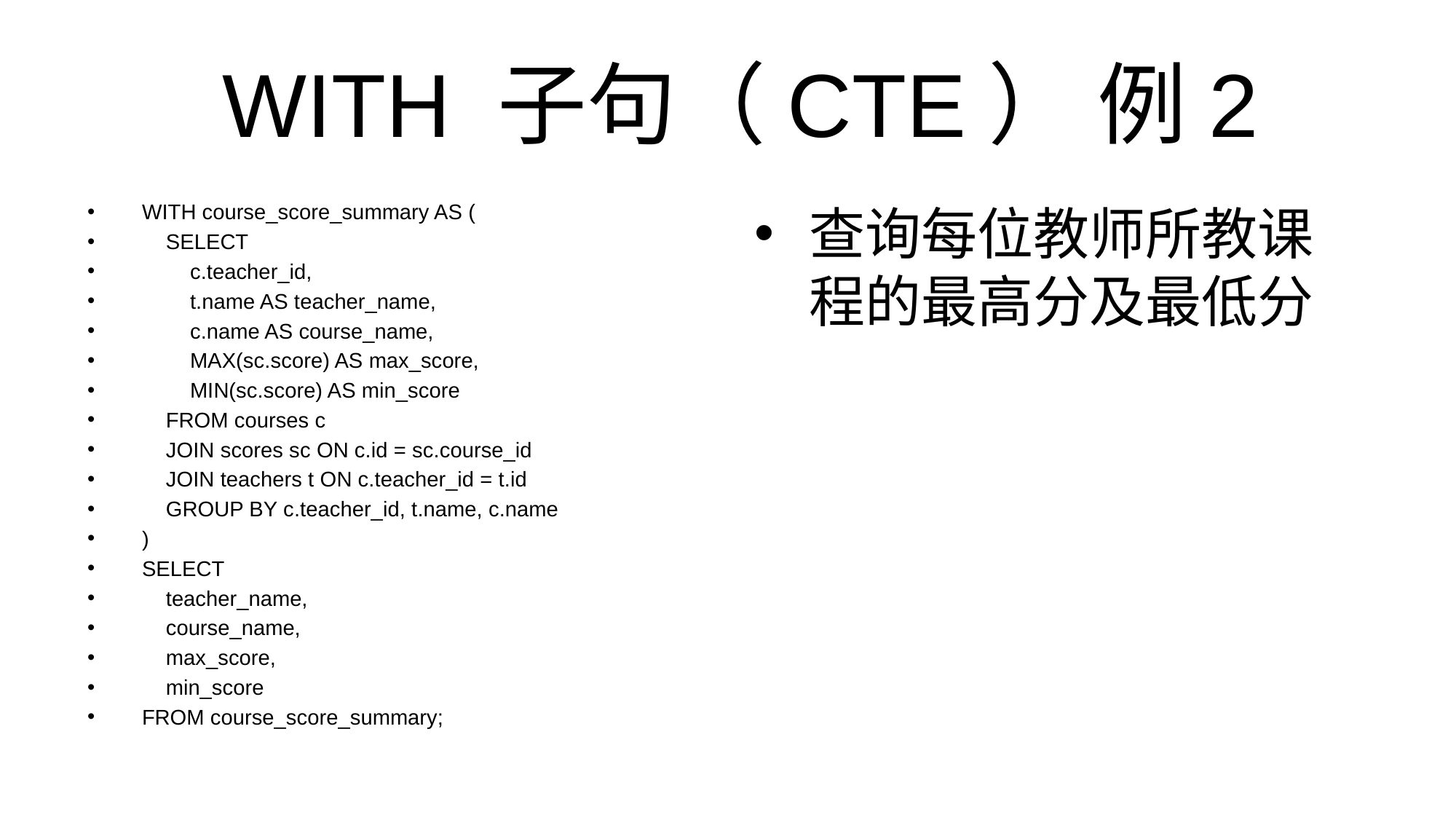

# WITH 子句（CTE） 例2
WITH course_score_summary AS (
    SELECT
        c.teacher_id,
        t.name AS teacher_name,
        c.name AS course_name,
        MAX(sc.score) AS max_score,
        MIN(sc.score) AS min_score
    FROM courses c
    JOIN scores sc ON c.id = sc.course_id
    JOIN teachers t ON c.teacher_id = t.id
    GROUP BY c.teacher_id, t.name, c.name
)
SELECT
    teacher_name,
    course_name,
    max_score,
    min_score
FROM course_score_summary;

查询每位教师所教课程的最高分及最低分